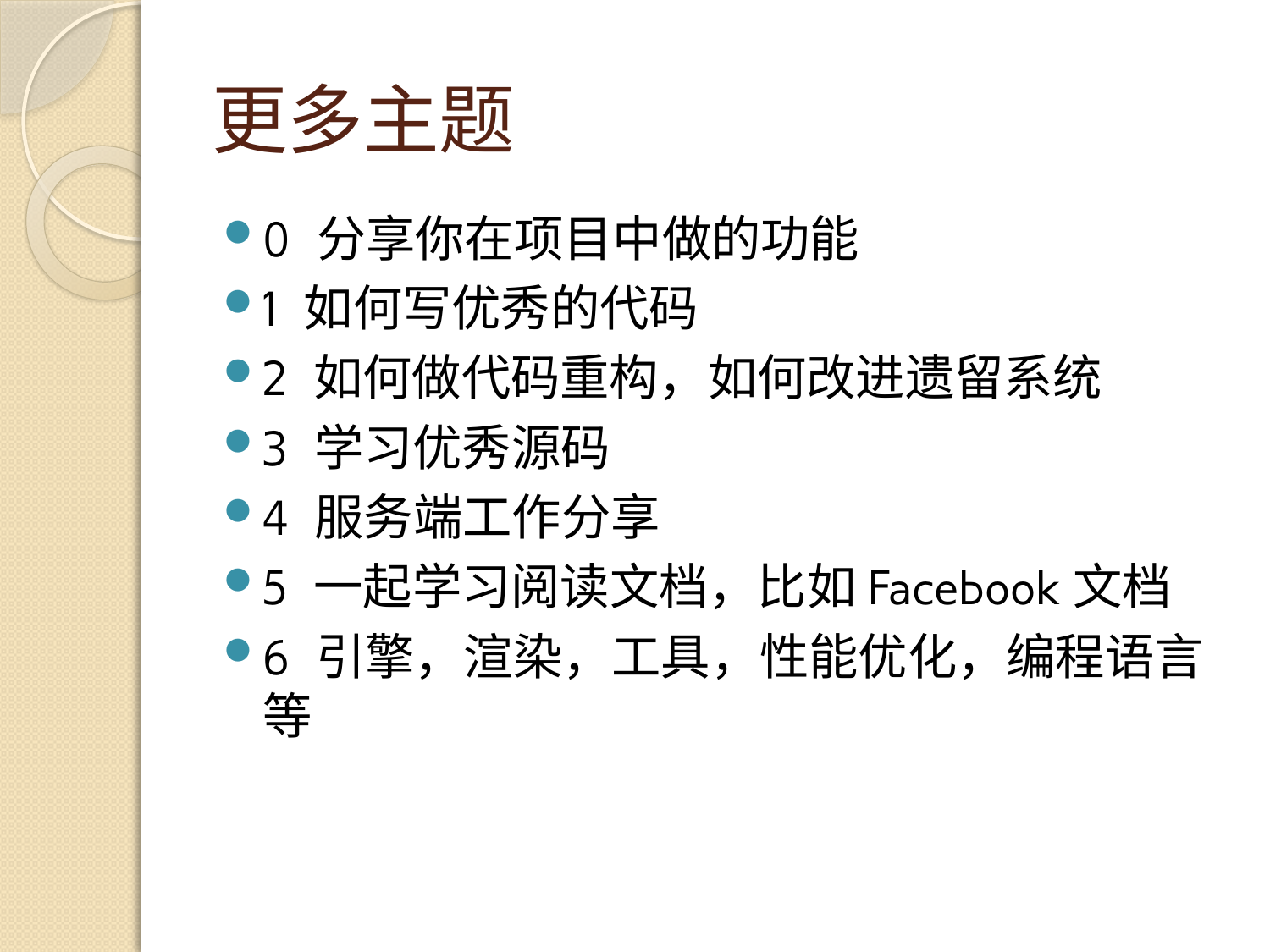

# 更多主题
0 分享你在项目中做的功能
1 如何写优秀的代码
2 如何做代码重构，如何改进遗留系统
3 学习优秀源码
4 服务端工作分享
5 一起学习阅读文档，比如Facebook文档
6 引擎，渲染，工具，性能优化，编程语言等